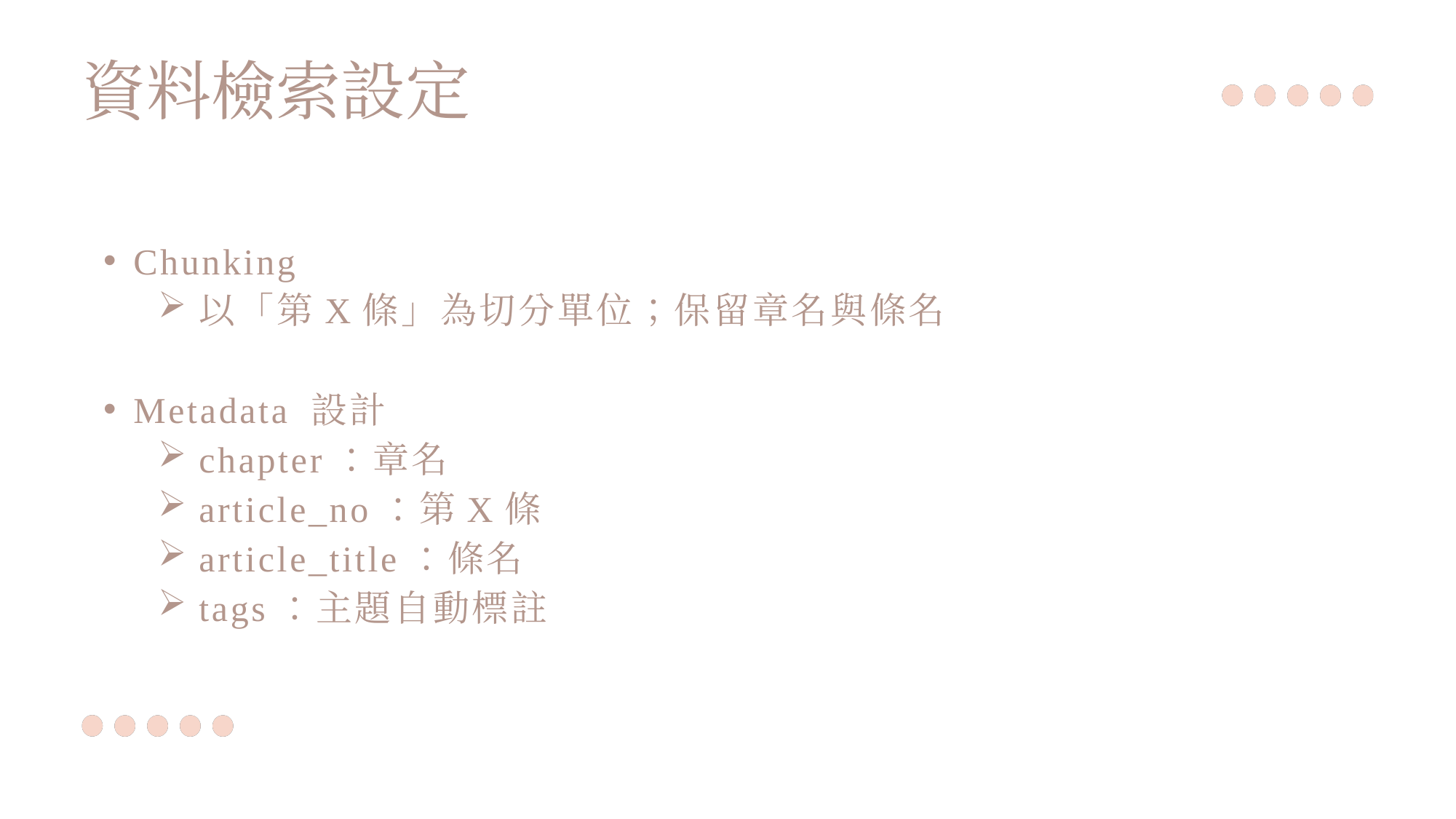

資料檢索設定

Chunking
以「第X條」為切分單位；保留章名與條名

Metadata 設計
chapter：章名
article_no：第X條
article_title：條名
tags：主題自動標註